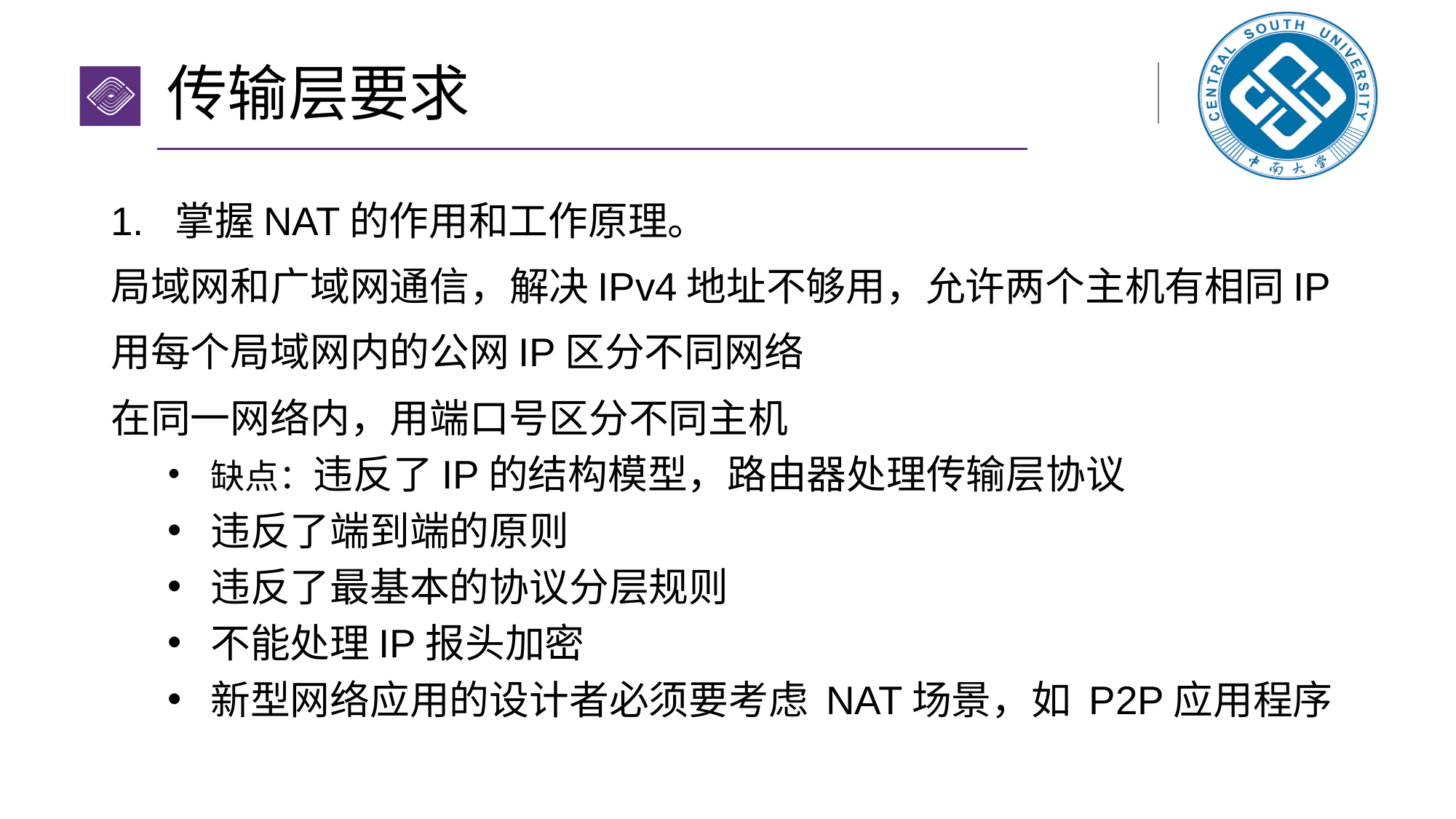

# 传输层要求
掌握NAT的作用和工作原理。
局域网和广域网通信，解决IPv4地址不够用，允许两个主机有相同IP
用每个局域网内的公网IP区分不同网络
在同一网络内，用端口号区分不同主机
缺点：违反了IP的结构模型，路由器处理传输层协议
违反了端到端的原则
违反了最基本的协议分层规则
不能处理IP报头加密
新型网络应用的设计者必须要考虑 NAT场景，如 P2P应用程序

23